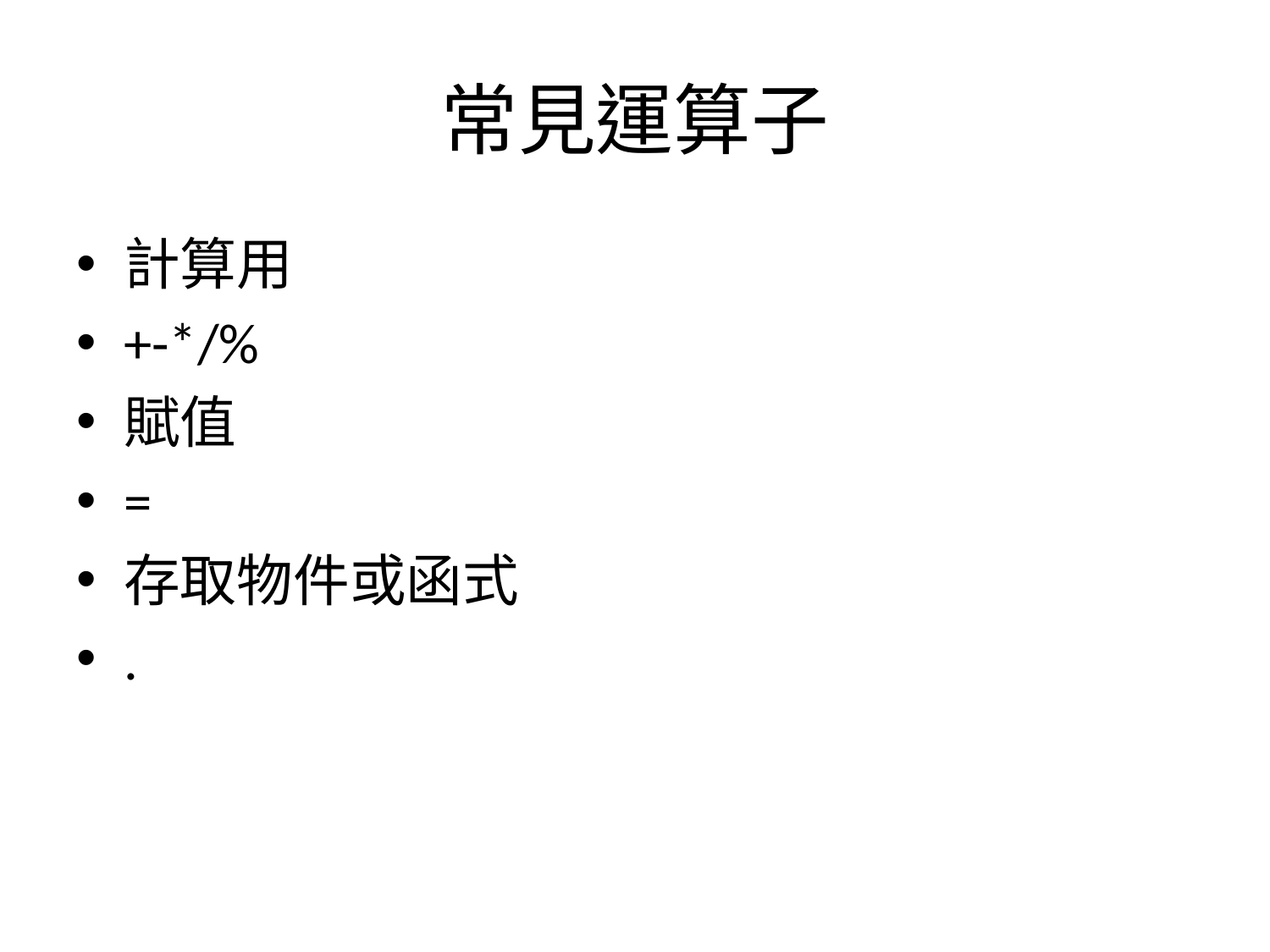

# 常見運算子
計算用
+-*/%
賦值
=
存取物件或函式
.